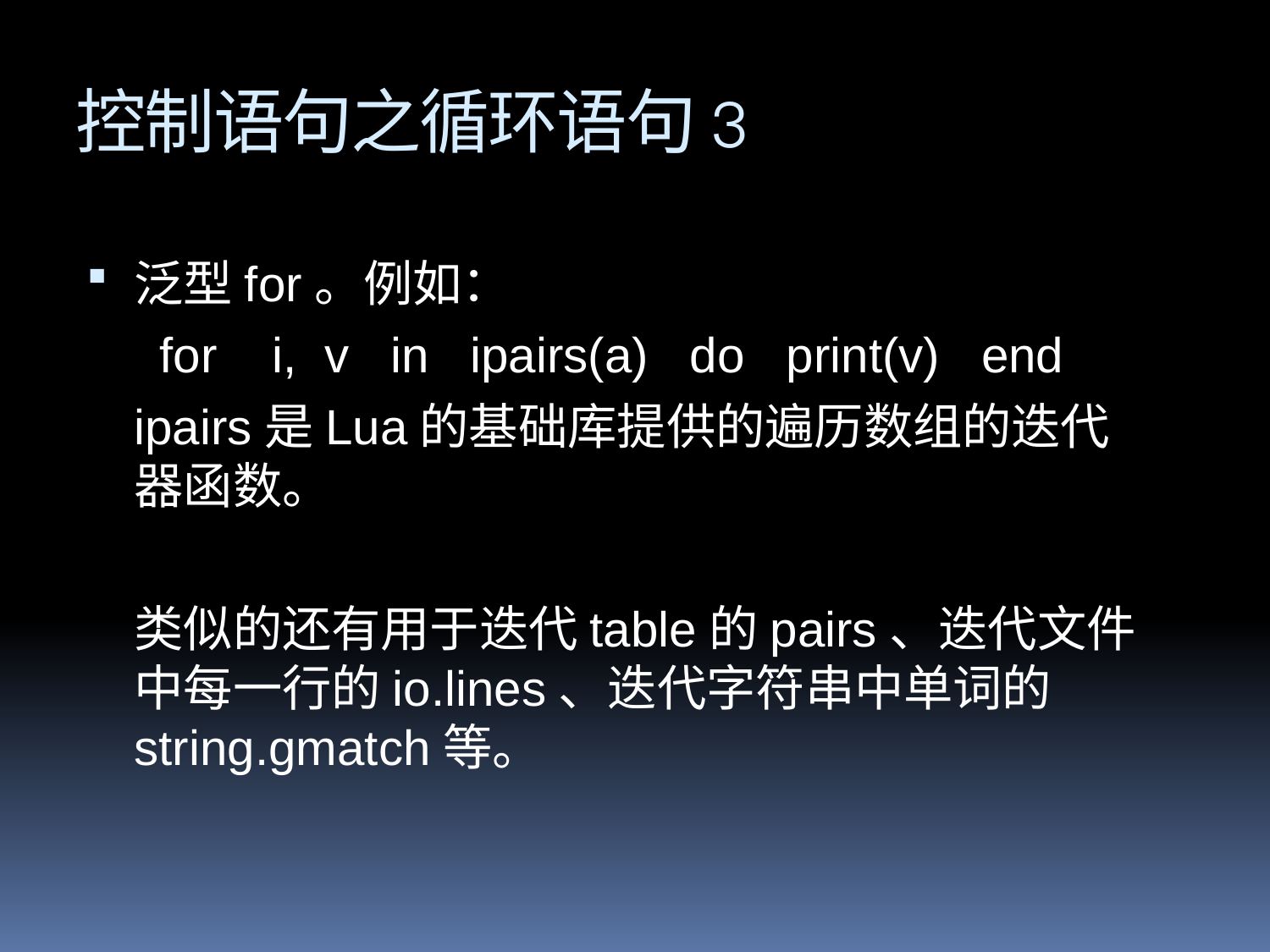

# 控制语句之循环语句3
泛型for。例如：
for    i,  v   in   ipairs(a)   do   print(v)   end
	ipairs是Lua的基础库提供的遍历数组的迭代器函数。

	类似的还有用于迭代table的pairs、迭代文件中每一行的io.lines、迭代字符串中单词的string.gmatch等。